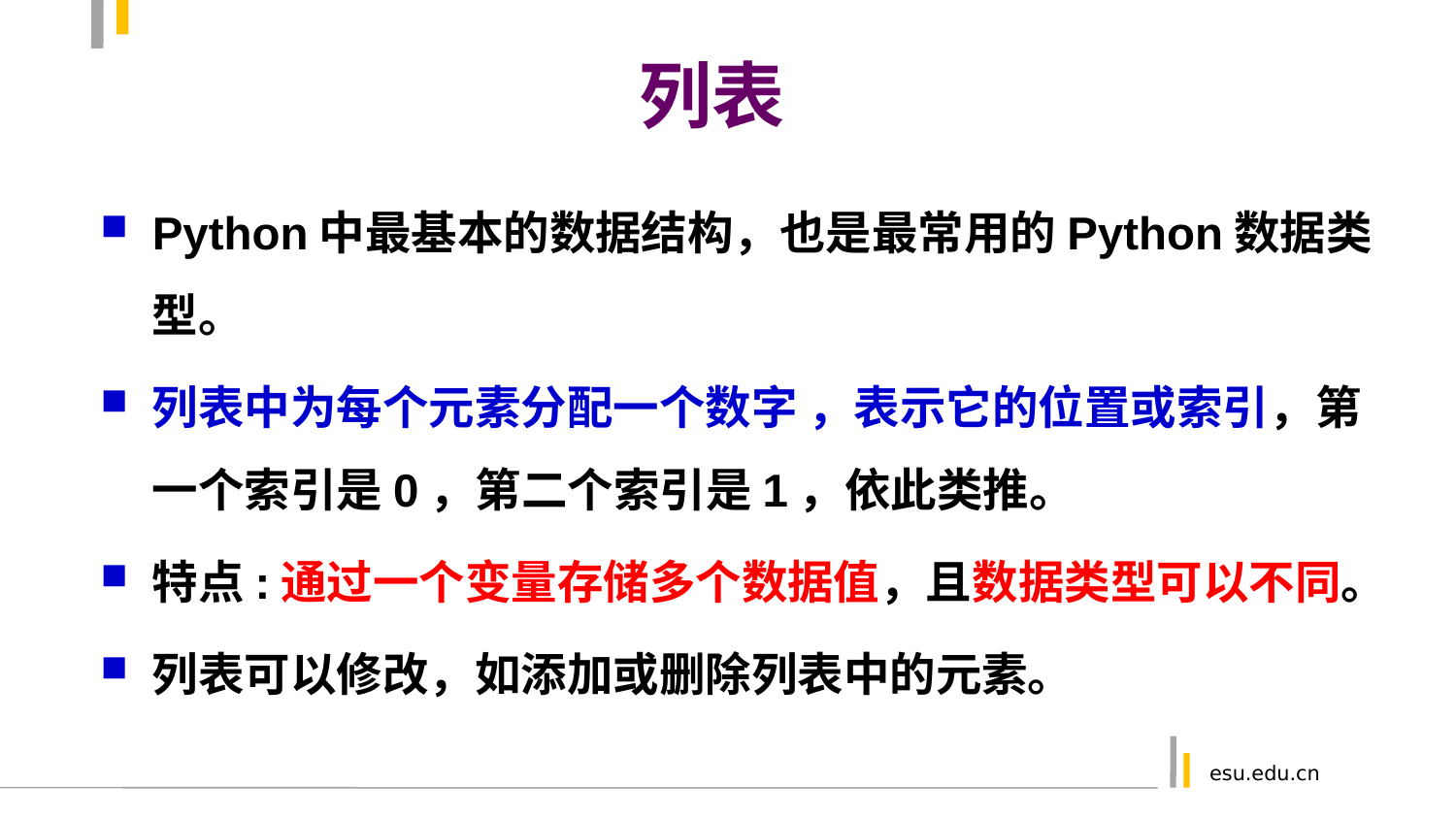

# 列表
Python中最基本的数据结构，也是最常用的Python数据类型。
列表中为每个元素分配一个数字 ，表示它的位置或索引，第一个索引是0，第二个索引是1，依此类推。
特点:通过一个变量存储多个数据值，且数据类型可以不同。
列表可以修改，如添加或删除列表中的元素。